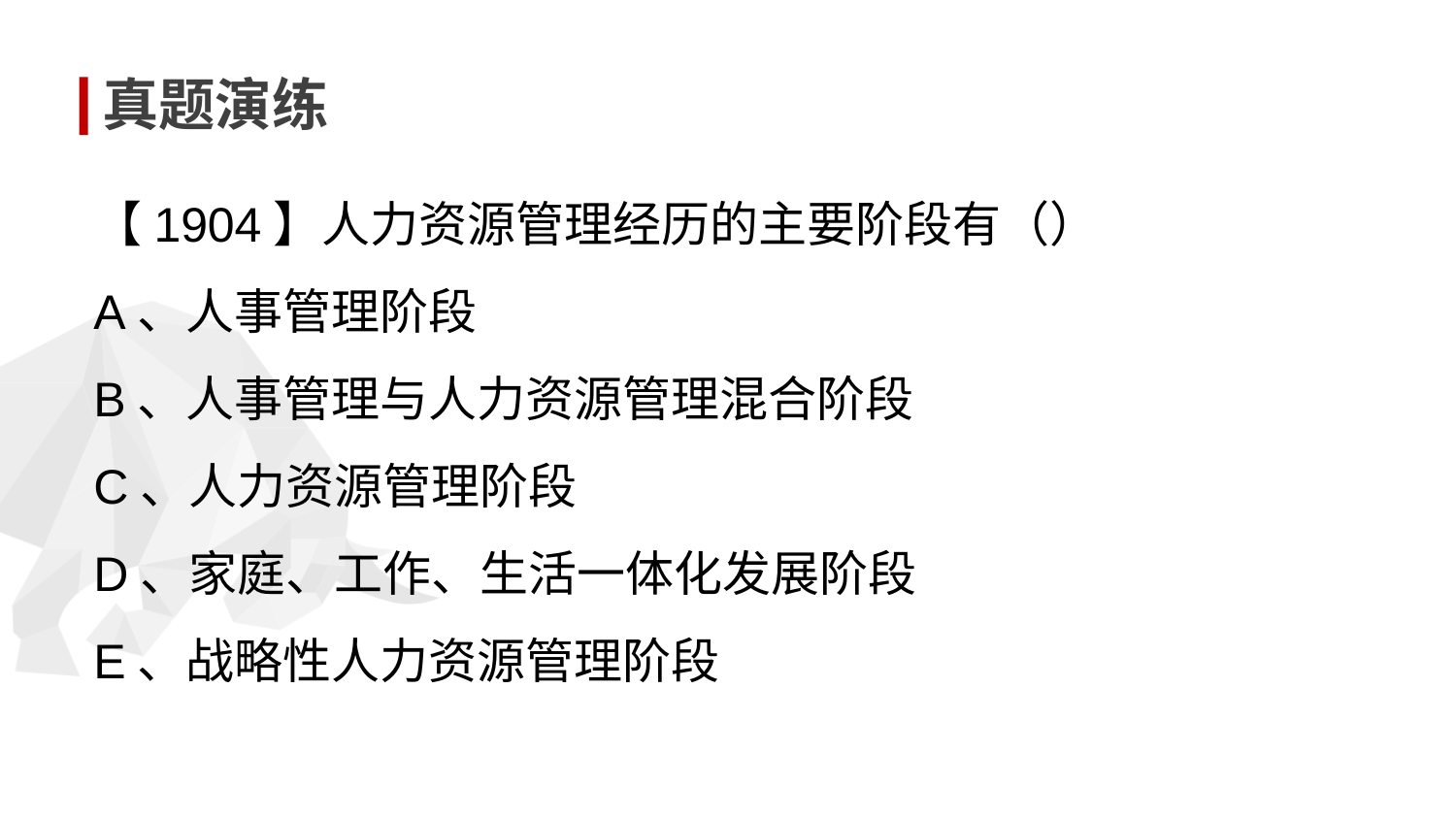

真题演练
【1904】人力资源管理经历的主要阶段有（）
A、人事管理阶段
B、人事管理与人力资源管理混合阶段
C、人力资源管理阶段
D、家庭、工作、生活一体化发展阶段
E、战略性人力资源管理阶段